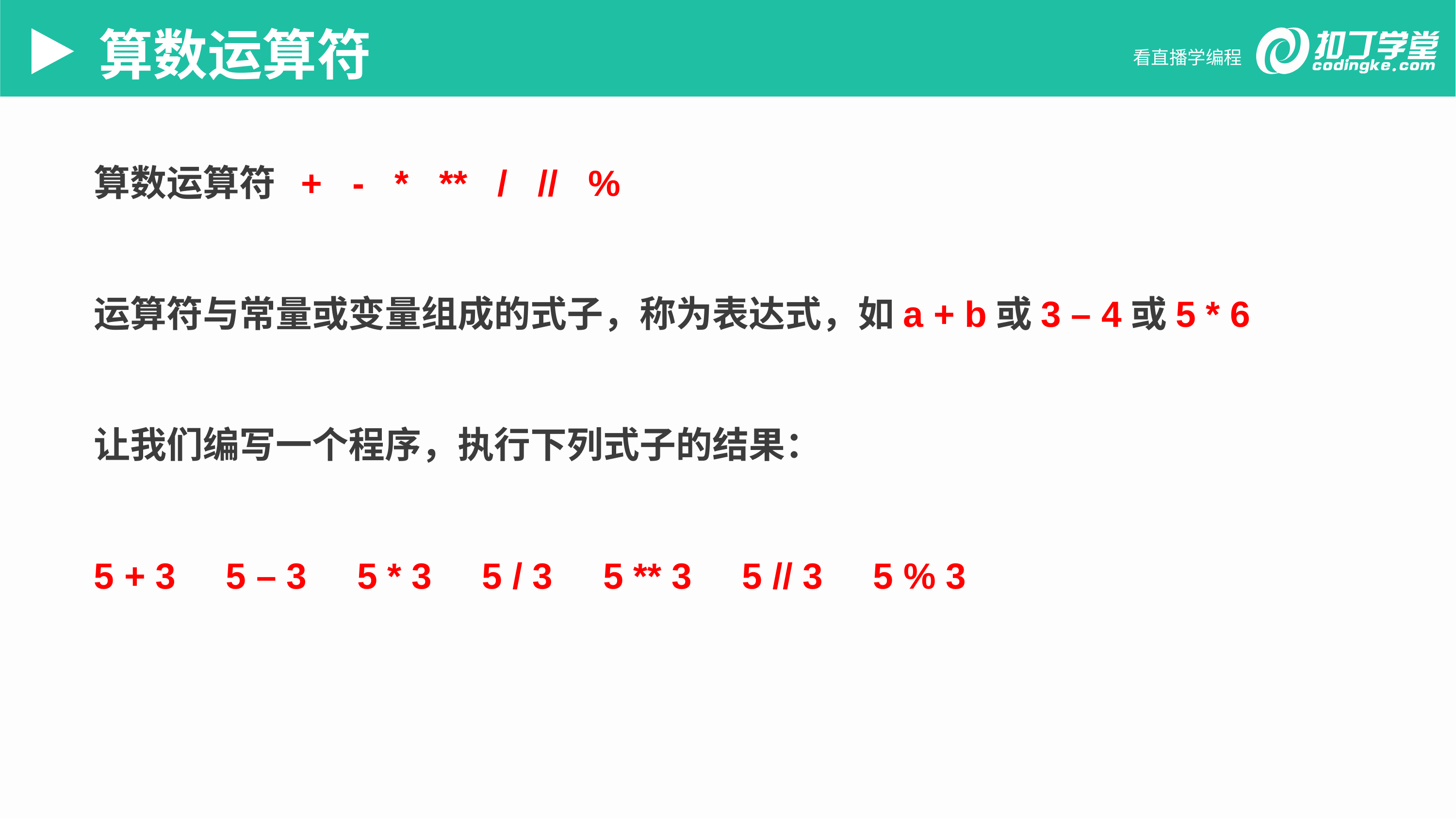

算数运算符
算数运算符  +   -   *   **   /   //   %

运算符与常量或变量组成的式子，称为表达式，如a + b或3 – 4或5 * 6

让我们编写一个程序，执行下列式子的结果：

5 + 3     5 – 3     5 * 3     5 / 3     5 ** 3     5 // 3     5 % 3